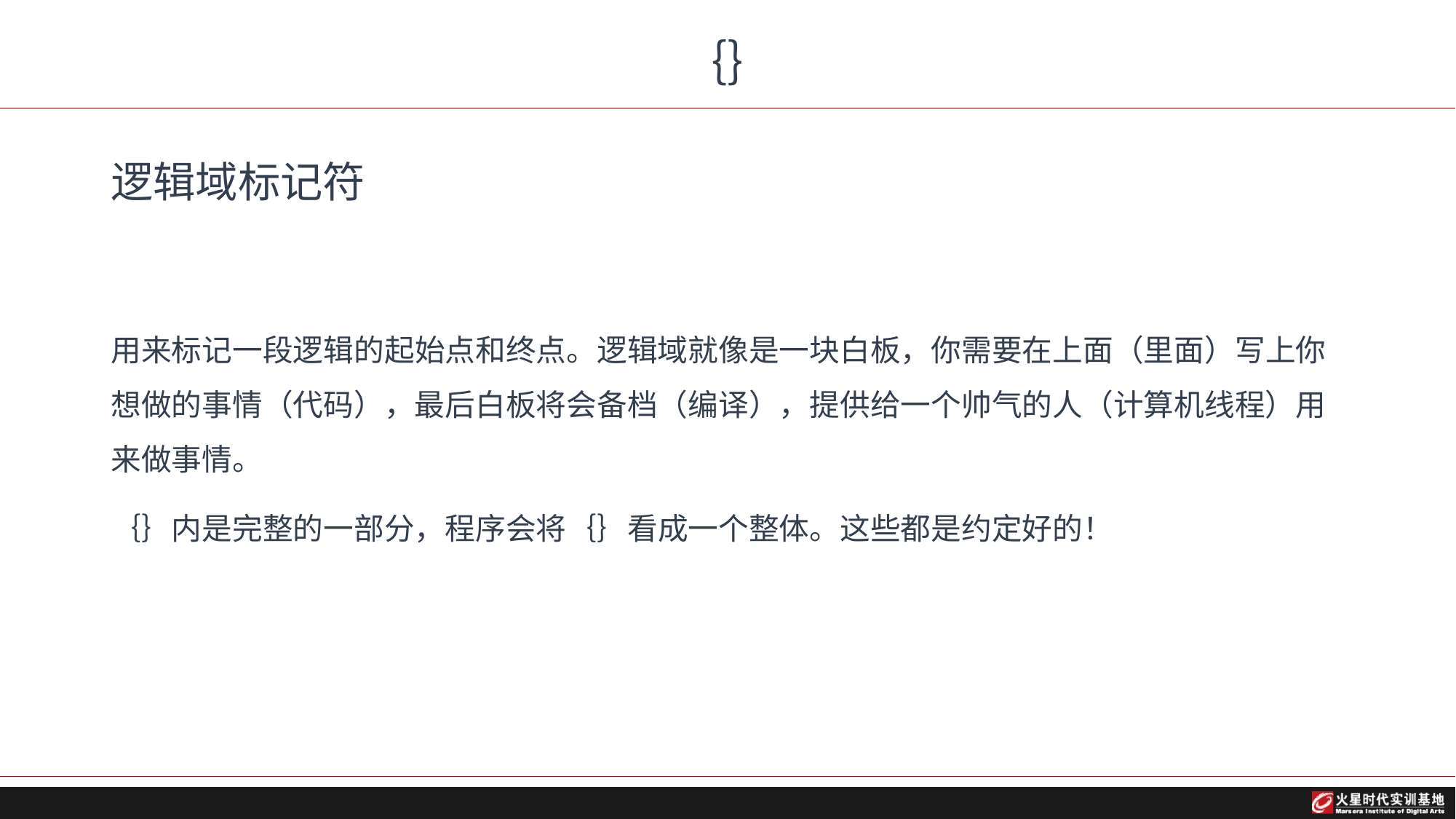

# ｛｝
逻辑域标记符

用来标记一段逻辑的起始点和终点。逻辑域就像是一块白板，你需要在上面（里面）写上你想做的事情（代码），最后白板将会备档（编译），提供给一个帅气的人（计算机线程）用来做事情。
｛｝内是完整的一部分，程序会将｛｝看成一个整体。这些都是约定好的！